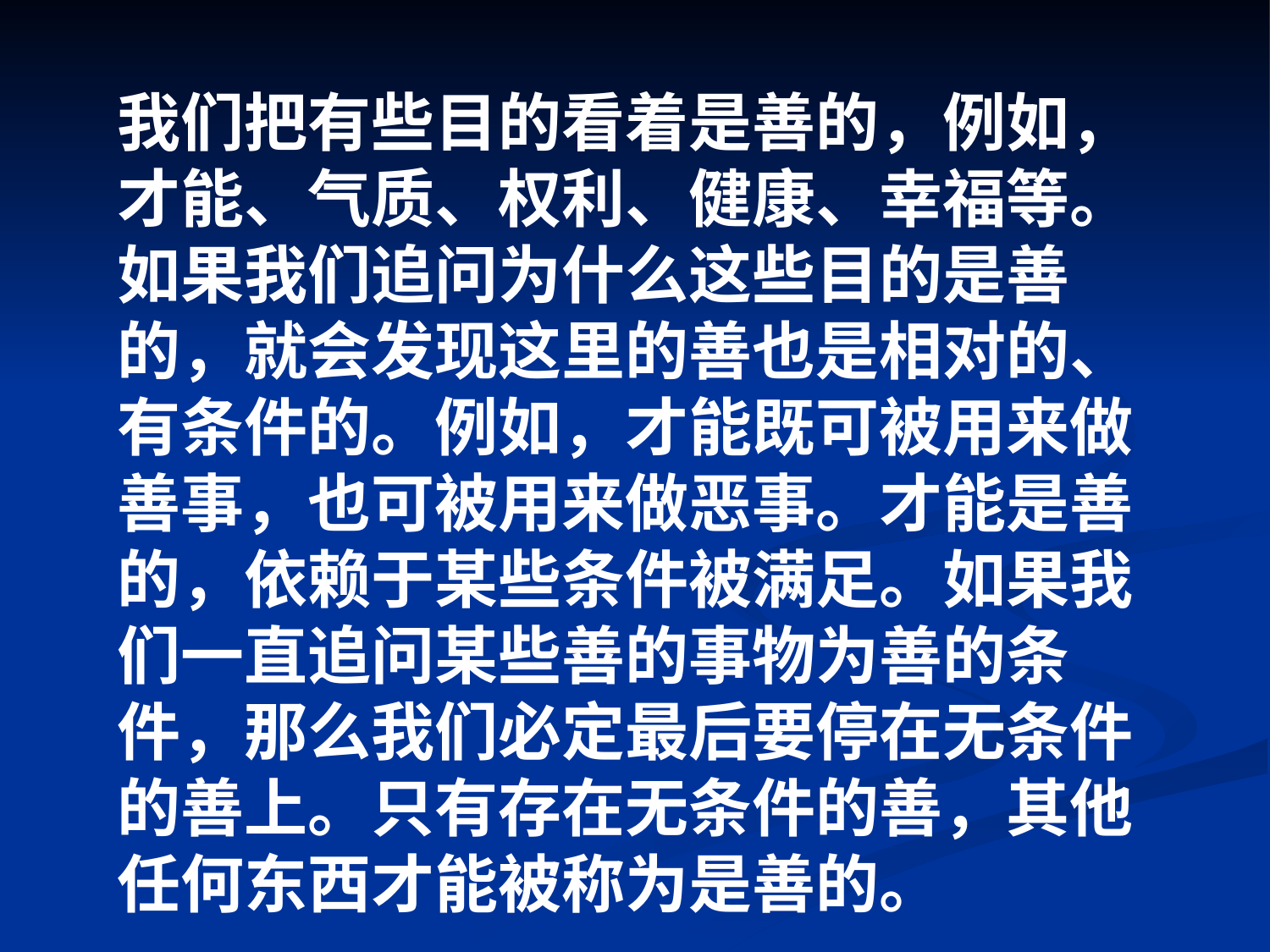

我们把有些目的看着是善的，例如，才能、气质、权利、健康、幸福等。如果我们追问为什么这些目的是善的，就会发现这里的善也是相对的、有条件的。例如，才能既可被用来做善事，也可被用来做恶事。才能是善的，依赖于某些条件被满足。如果我们一直追问某些善的事物为善的条件，那么我们必定最后要停在无条件的善上。只有存在无条件的善，其他任何东西才能被称为是善的。